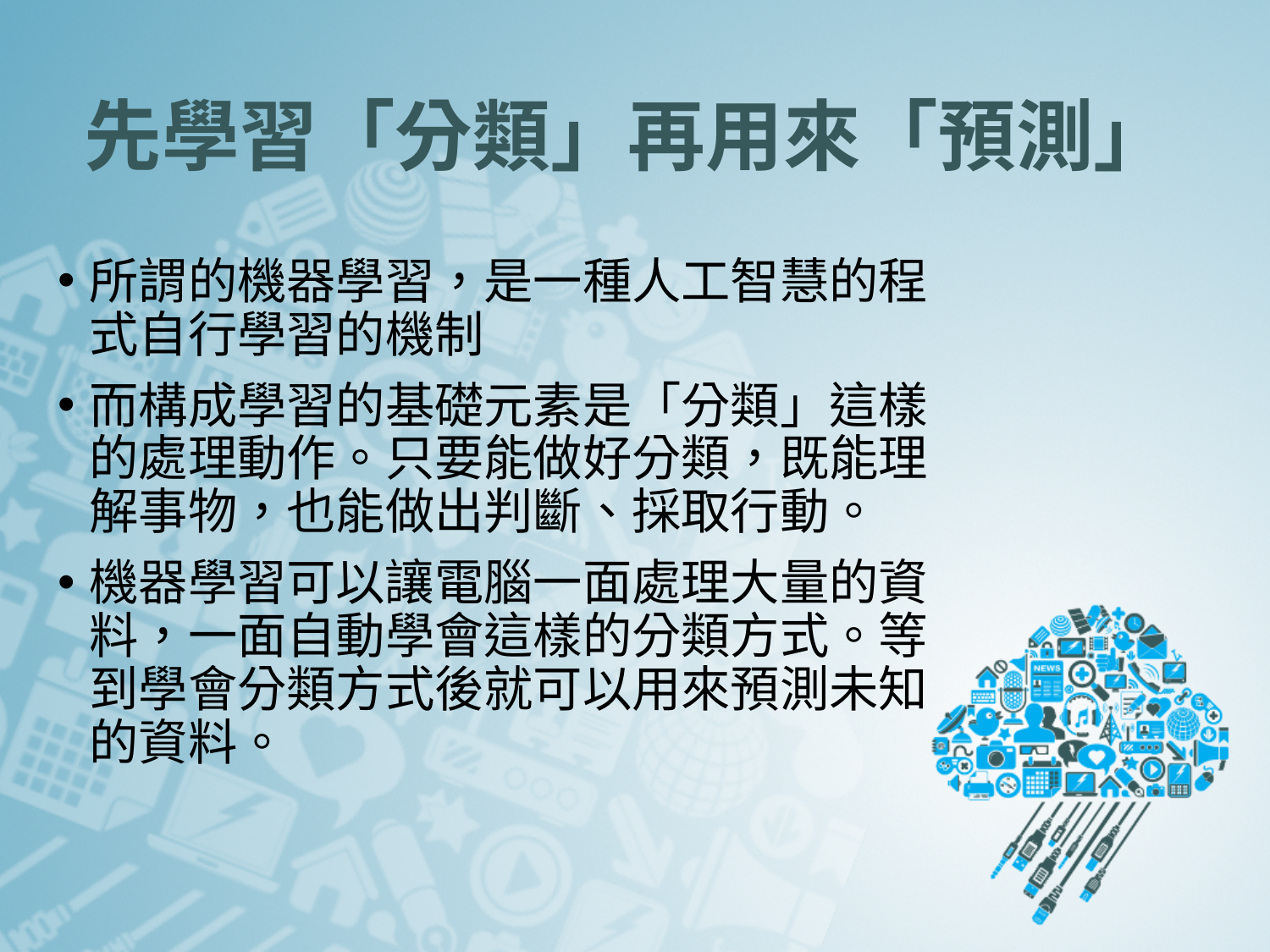

# 先學習「分類」再用來「預測」
所謂的機器學習，是一種人工智慧的程式自行學習的機制
而構成學習的基礎元素是「分類」這樣的處理動作。只要能做好分類，既能理解事物，也能做出判斷、採取行動。
機器學習可以讓電腦一面處理大量的資料，一面自動學會這樣的分類方式。等到學會分類方式後就可以用來預測未知的資料。